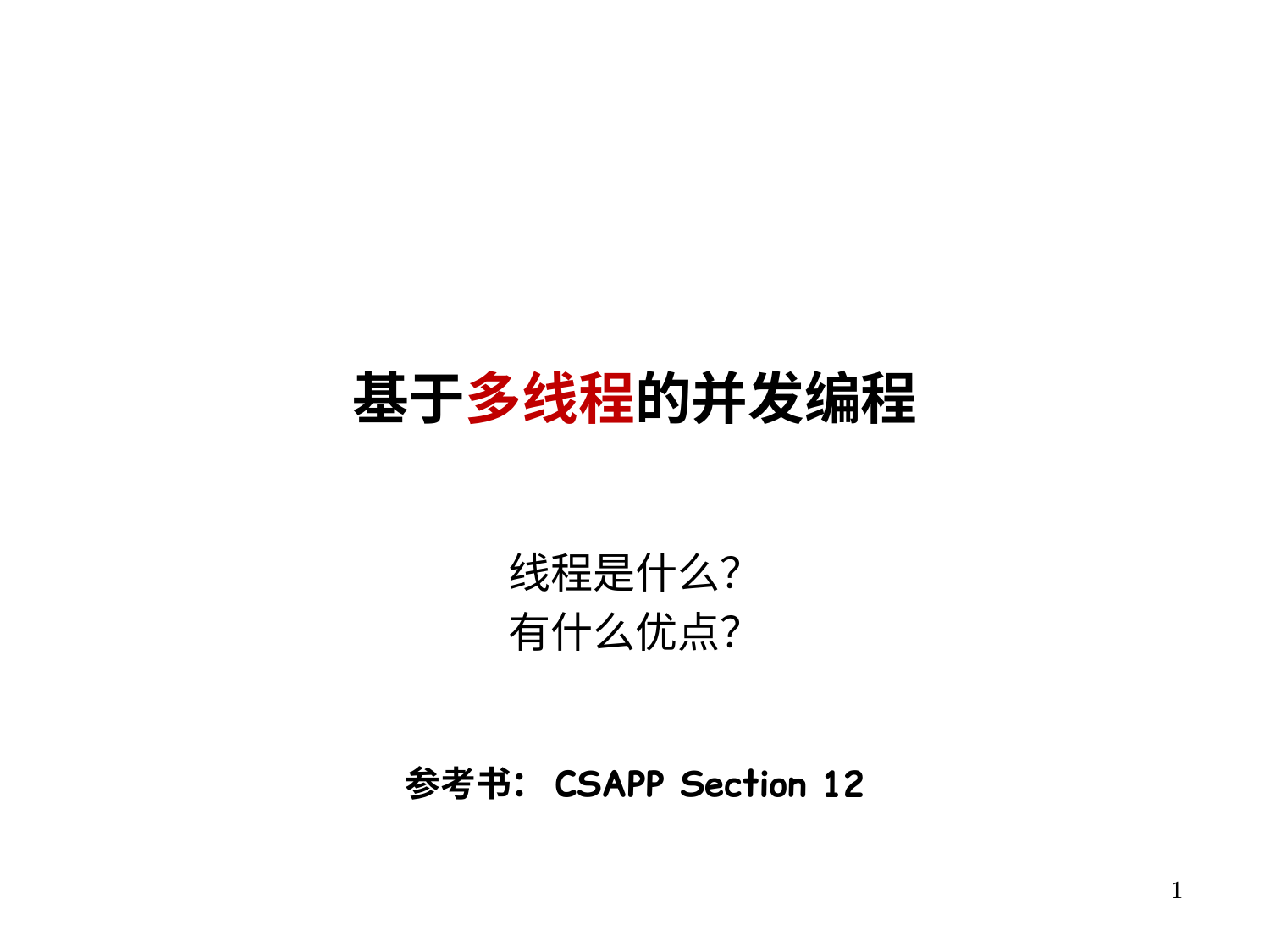

# 基于多线程的并发编程
线程是什么？
有什么优点？
参考书：CSAPP Section 12
1